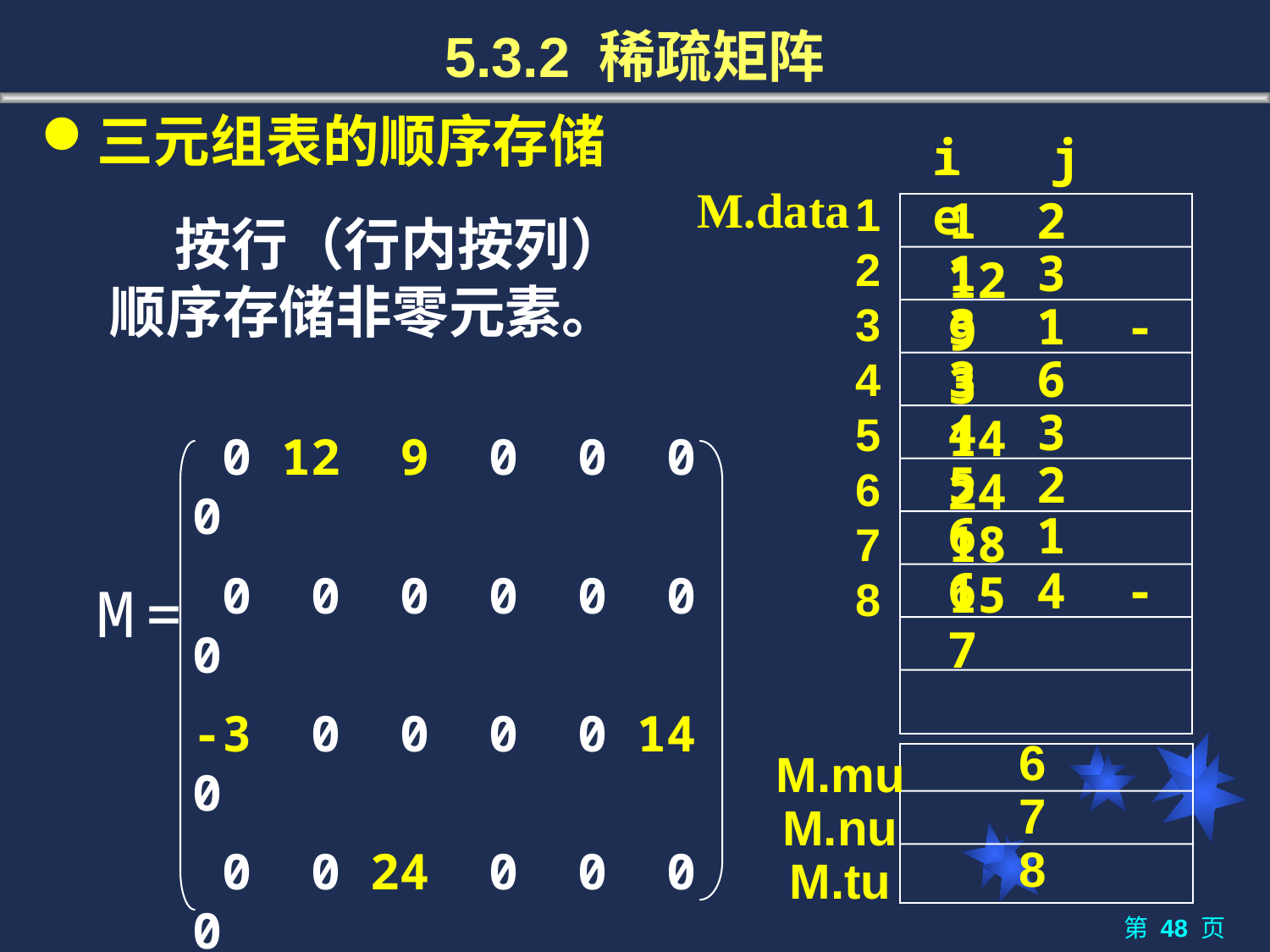

# 5.3.2 稀疏矩阵
三元组表的顺序存储
i   j  e
M.data
1
2
3
4
5
6
7
8

M.mu
M.nu
M.tu

1  2  12
    按行（行内按列）顺序存储非零元素。
1  3   9
3  1  -3
3  6  14
4  3  24
 0 12  9  0  0  0  0
 0  0  0  0  0  0  0
-3  0  0  0  0 14  0
 0  0 24  0  0  0  0
 0 18  0  0  0  0  0
15  0  0 -7  0  0  0

M =
5  2  18
6  1  15
6  4  -7
6
7
8
第 48 页